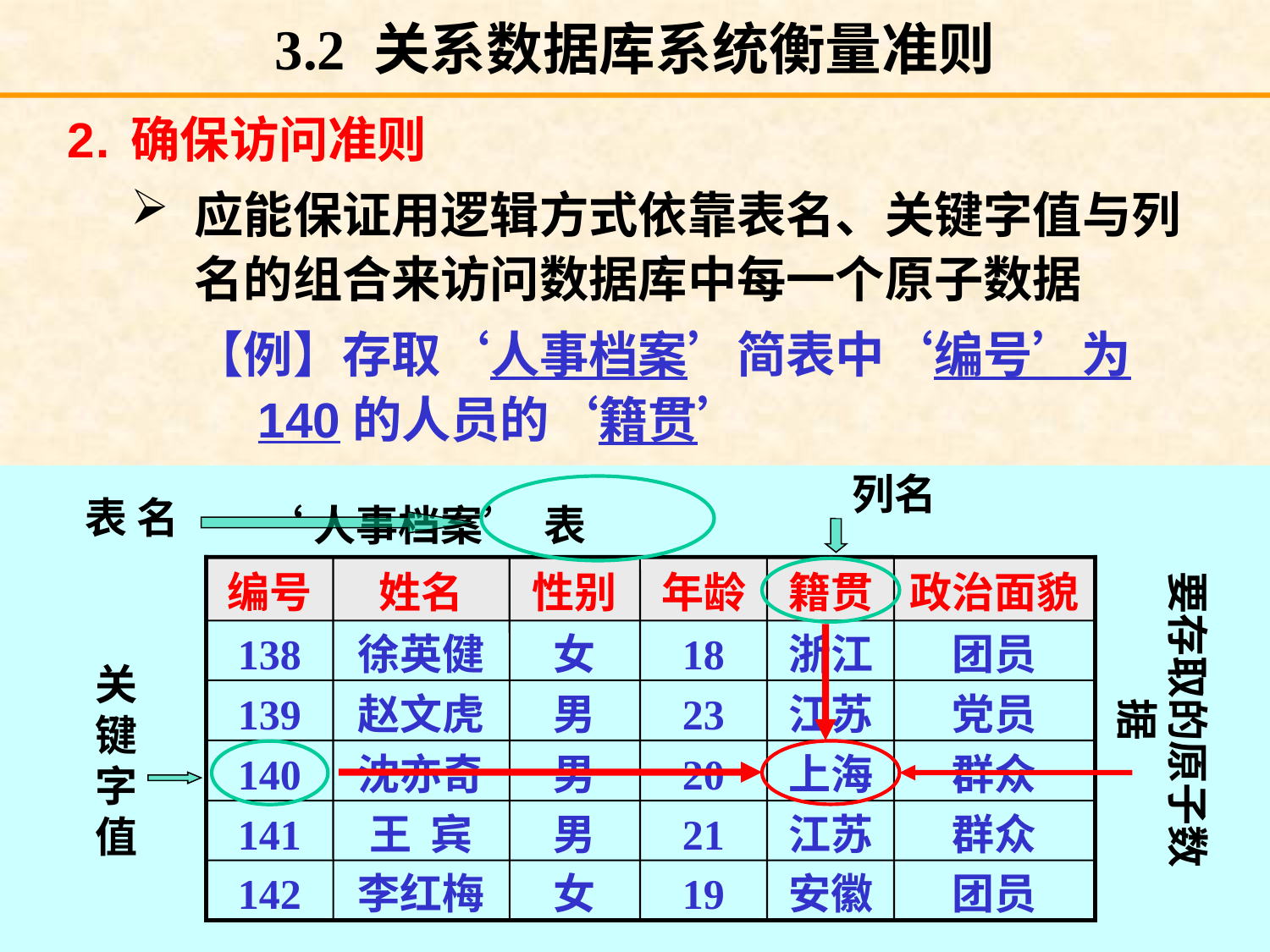

# 3.2 关系数据库系统衡量准则
确保访问准则
应能保证用逻辑方式依靠表名、关键字值与列名的组合来访问数据库中每一个原子数据
【例】存取‘人事档案’简表中‘编号’为140的人员的‘籍贯’

‘人事档案’  表
编号

姓名

性别

年龄

籍贯

政治面貌

138

徐英健
女
18
浙江
团员
139

赵文虎
男
23
江苏
党员
140

沈亦奇
男
20
上海
群众
141

王  宾
男
21
江苏
群众
142

李红梅
女
19
安徽
团员

列名

表 名

要存取的原子数据

关键字值

17
2007年度-教育部-IBM精品课程-南京大学计算机科学与技术系